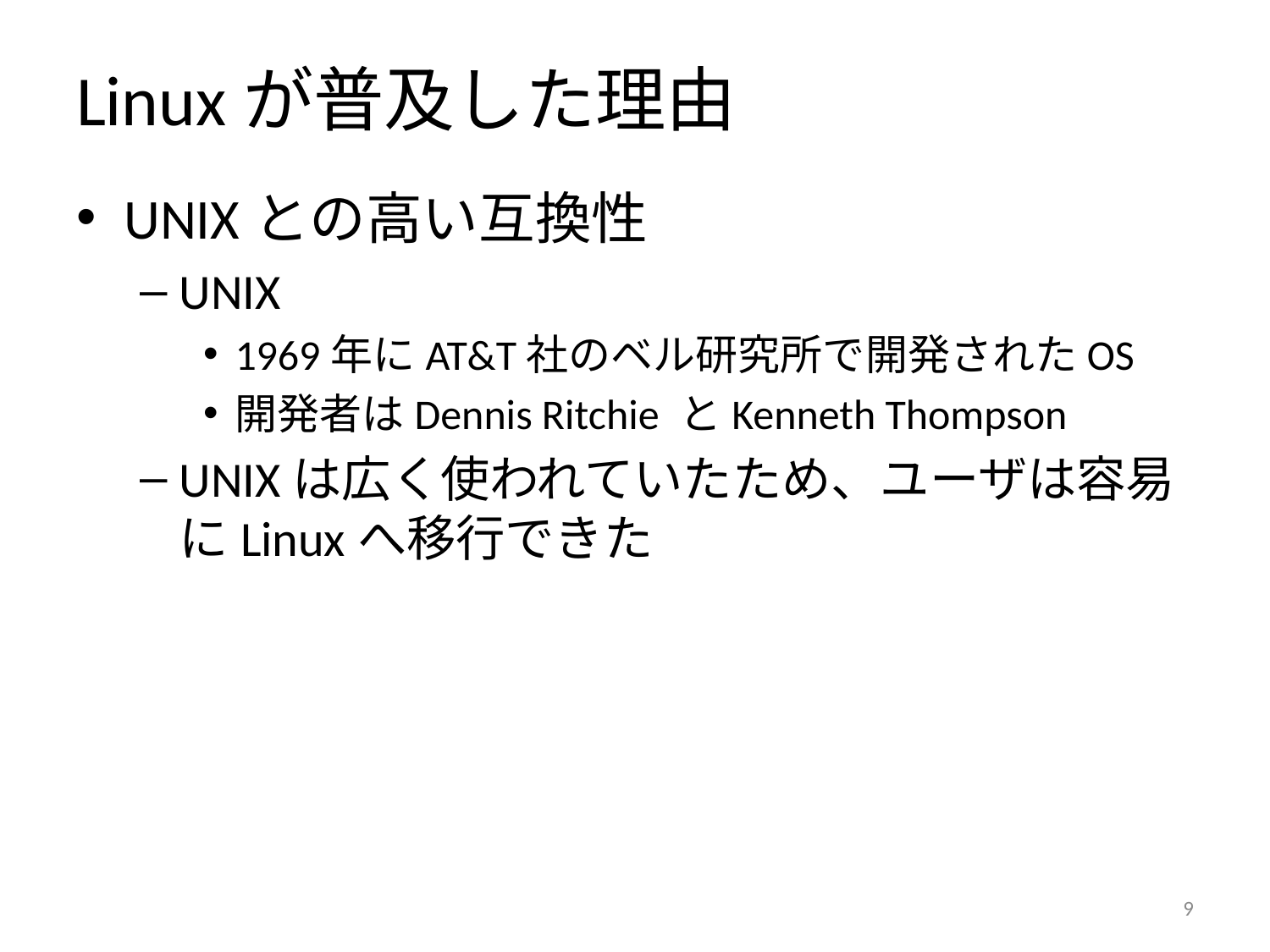

# Linuxが普及した理由
UNIXとの高い互換性
UNIX
1969年にAT&T社のベル研究所で開発されたOS
開発者はDennis Ritchie とKenneth Thompson
UNIXは広く使われていたため、ユーザは容易にLinuxへ移行できた
9